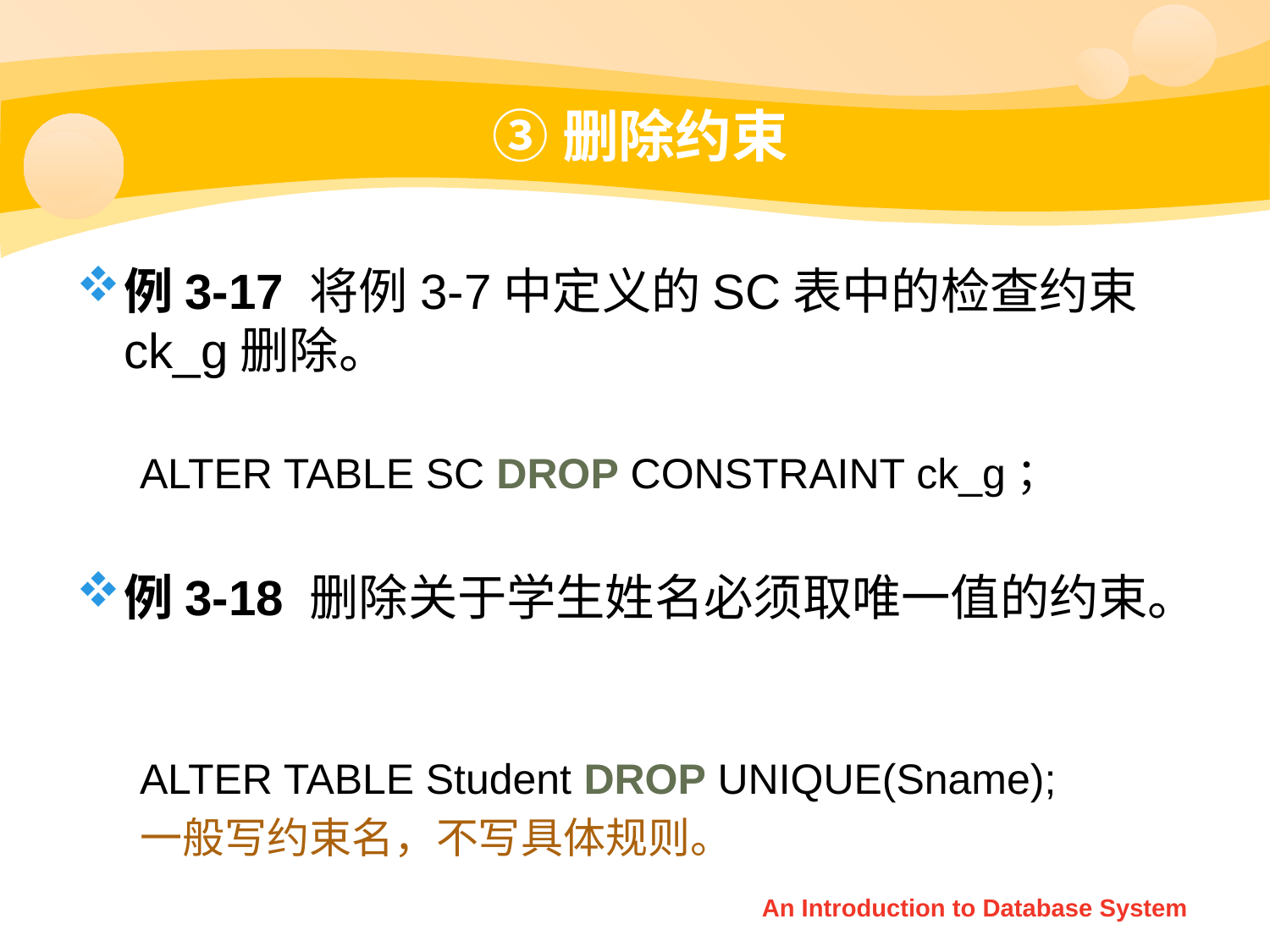

# ③删除约束
例3-17 将例3-7中定义的SC表中的检查约束ck_g删除。

ALTER TABLE SC DROP CONSTRAINT ck_g；

例3-18 删除关于学生姓名必须取唯一值的约束。

ALTER TABLE Student DROP UNIQUE(Sname);
一般写约束名，不写具体规则。
An Introduction to Database System